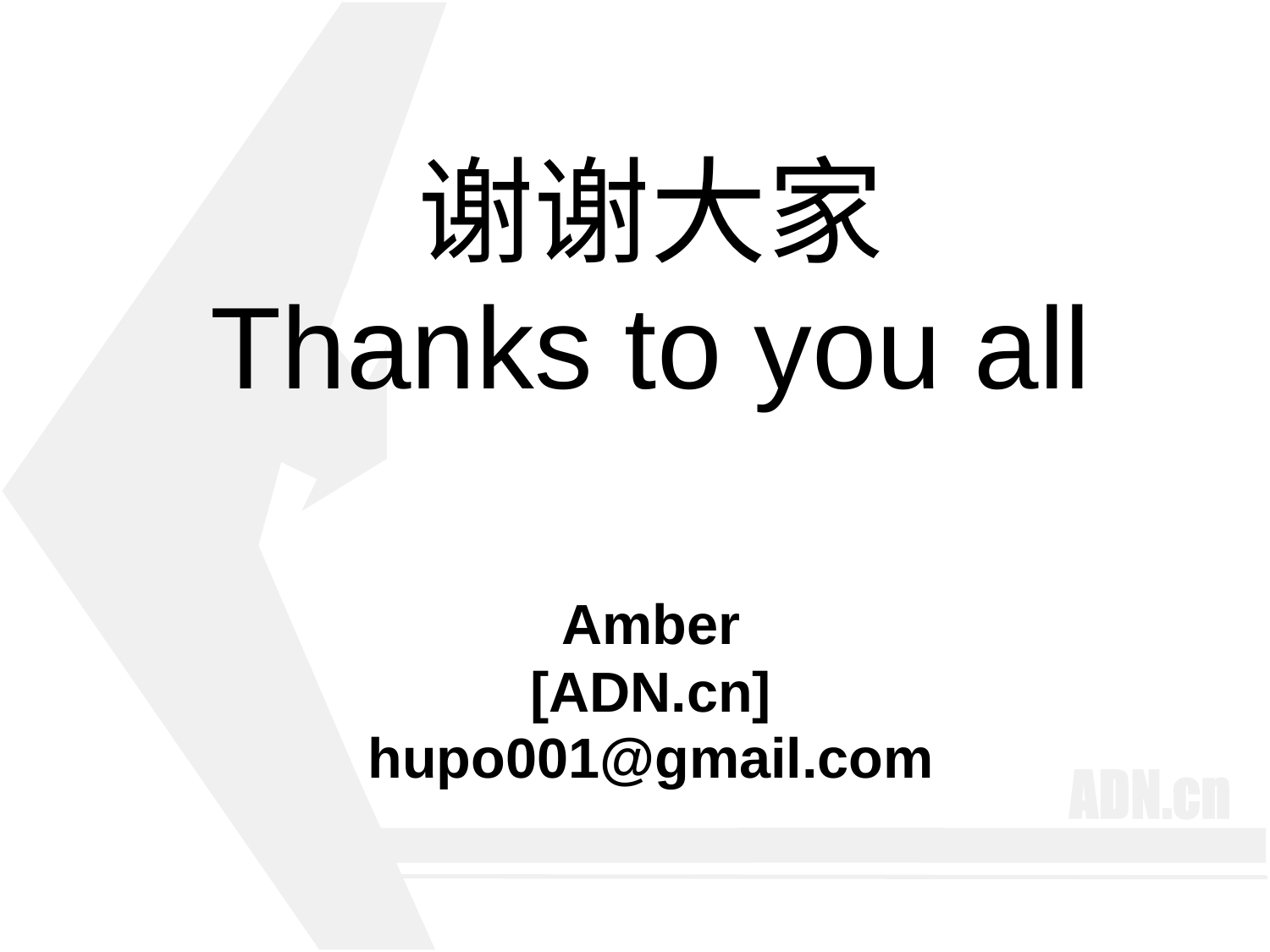

谢谢大家
Thanks to you all

Amber
[ADN.cn]
hupo001@gmail.com